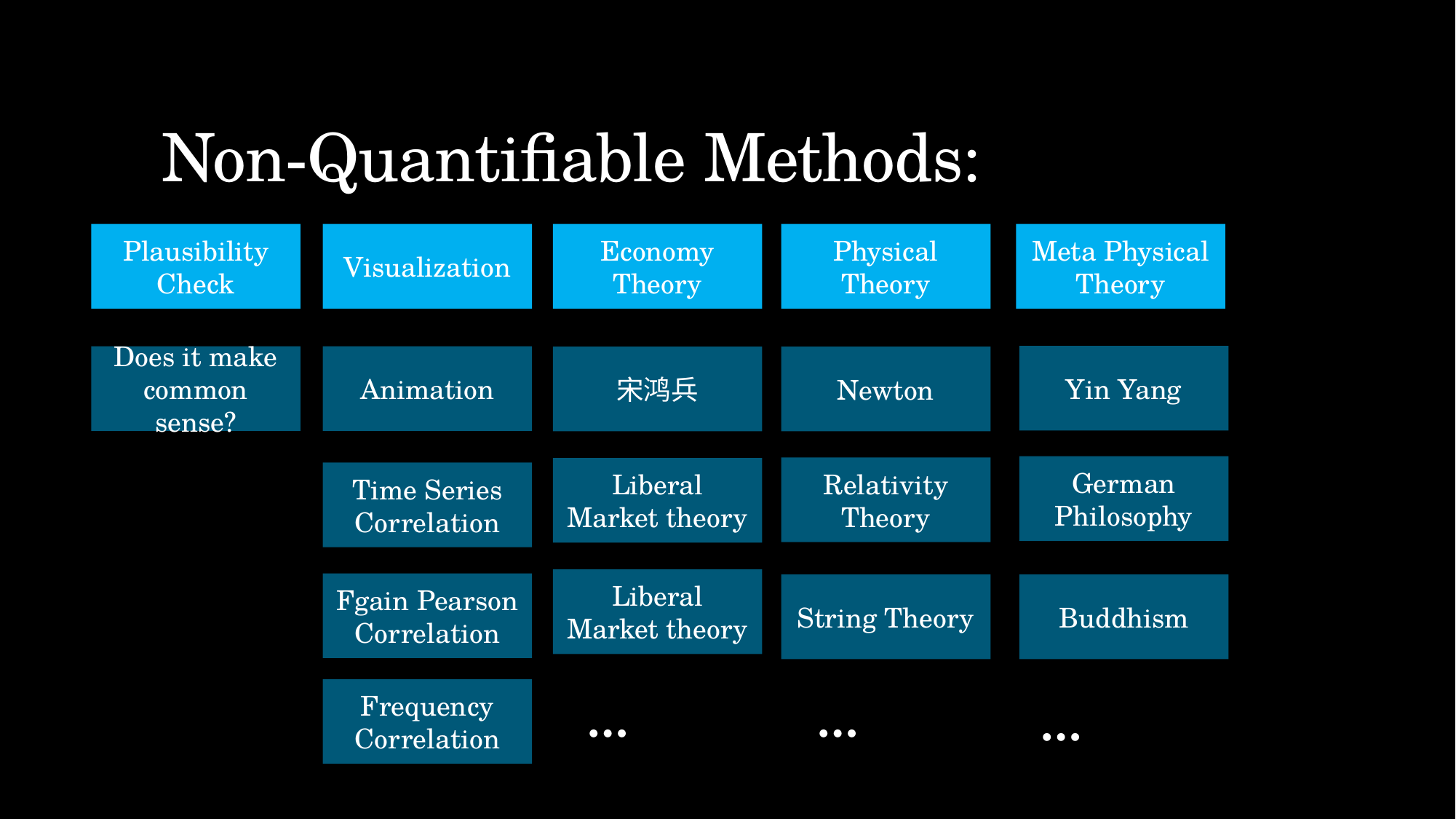

# Non-Quantifiable Methods:
Plausibility Check
Visualization
Economy Theory
Physical Theory
Meta Physical
Theory
Yin Yang
Does it make common sense?
Animation
宋鸿兵
Newton
German Philosophy
Relativity Theory
Liberal Market theory
Time Series Correlation
Liberal Market theory
Fgain Pearson Correlation
String Theory
Buddhism
Frequency Correlation
…
…
…